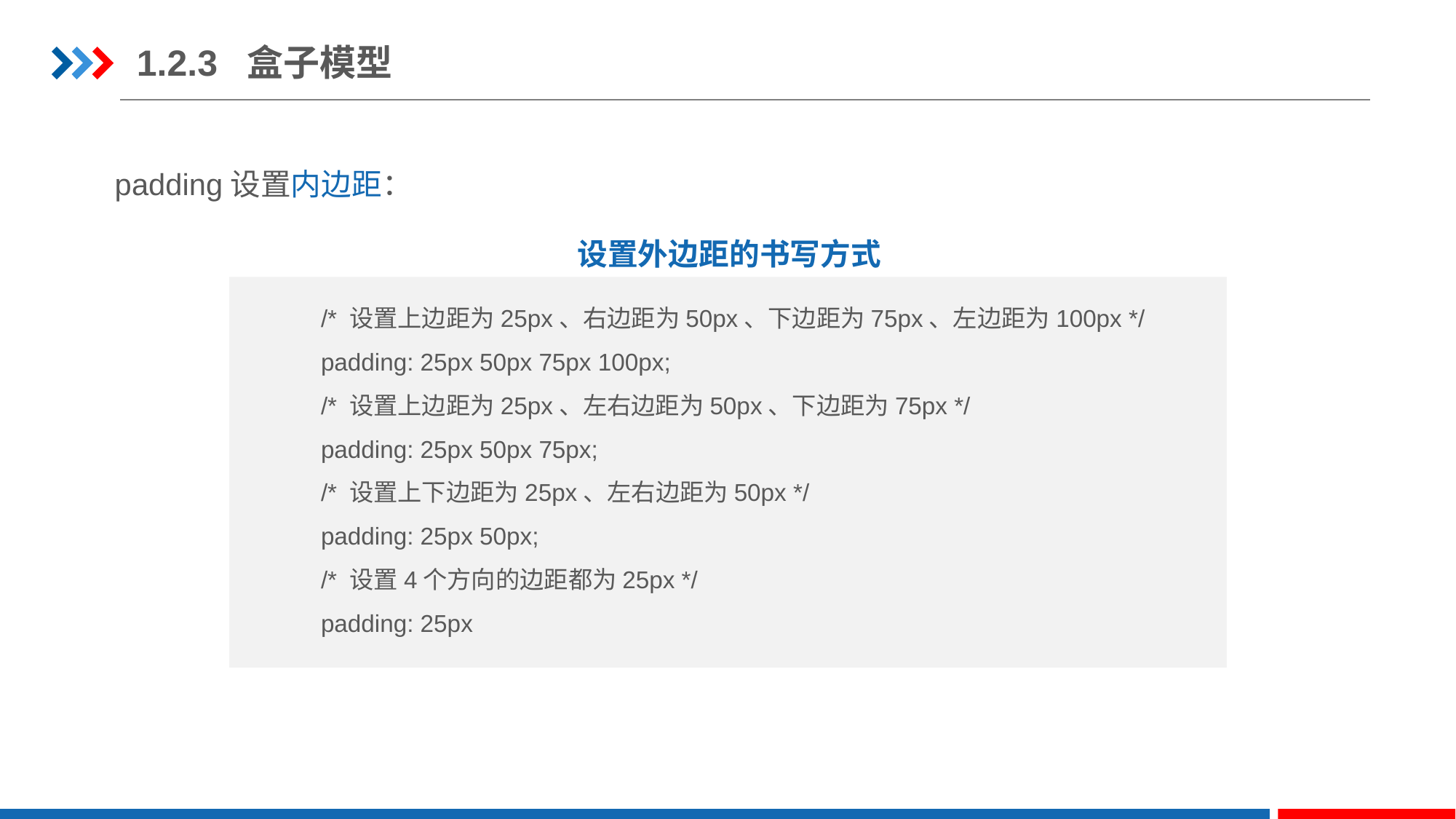

1.2.3  盒子模型
padding设置内边距：
设置外边距的书写方式

/* 设置上边距为25px、右边距为50px、下边距为75px、左边距为100px */
padding: 25px 50px 75px 100px;
/* 设置上边距为25px、左右边距为50px、下边距为75px */
padding: 25px 50px 75px;
/* 设置上下边距为25px、左右边距为50px */
padding: 25px 50px;
/* 设置4个方向的边距都为25px */
padding: 25px